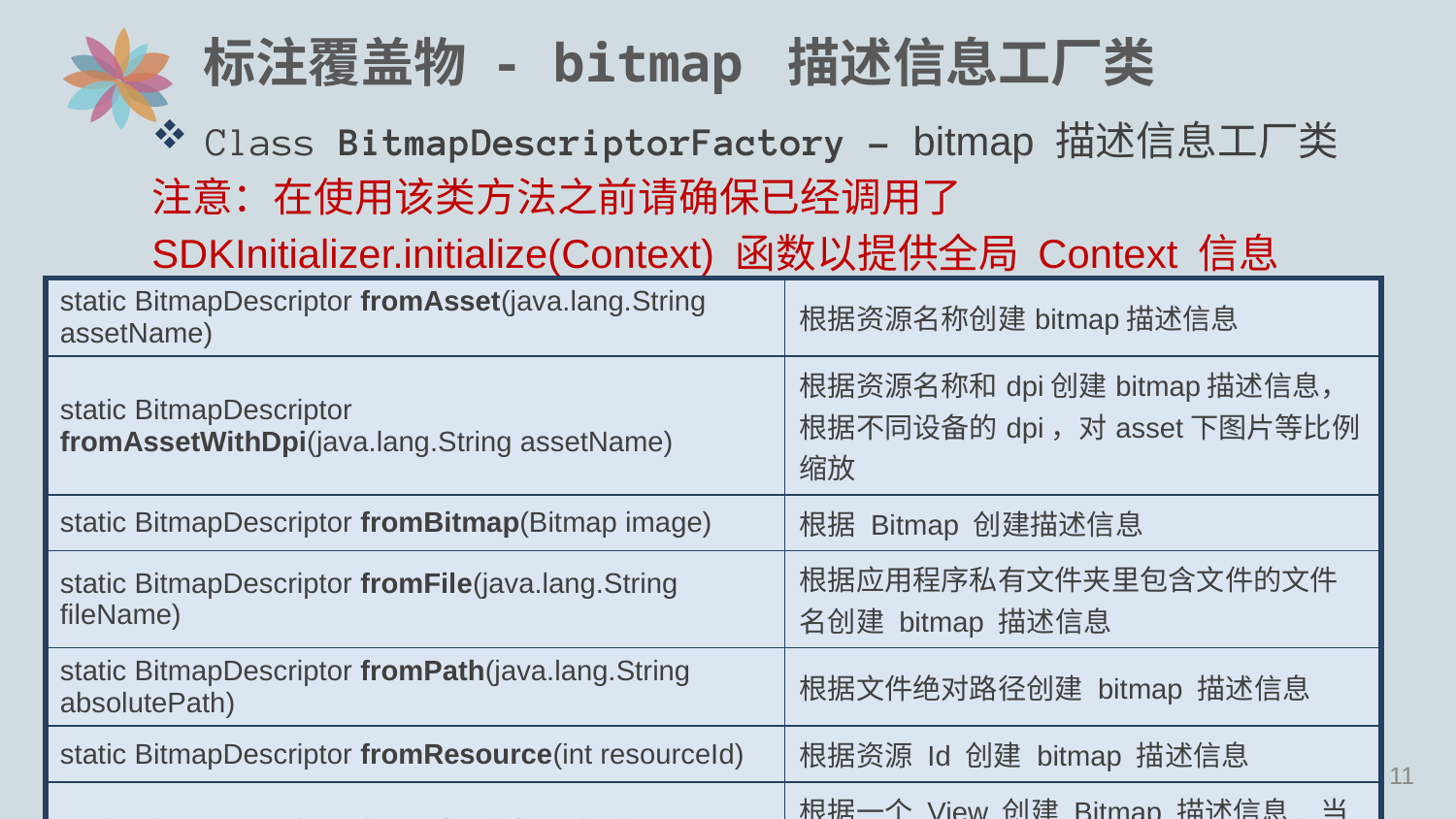

# 标注覆盖物 - bitmap 描述信息工厂类
Class BitmapDescriptorFactory - bitmap 描述信息工厂类
注意：在使用该类方法之前请确保已经调用了 SDKInitializer.initialize(Context) 函数以提供全局 Context 信息

| static BitmapDescriptor fromAsset(java.lang.String assetName) | 根据资源名称创建bitmap描述信息 |
| --- | --- |
| static BitmapDescriptor fromAssetWithDpi(java.lang.String assetName) | 根据资源名称和dpi创建bitmap描述信息，根据不同设备的dpi，对asset下图片等比例缩放 |
| static BitmapDescriptor fromBitmap(Bitmap image) | 根据 Bitmap 创建描述信息 |
| static BitmapDescriptor fromFile(java.lang.String fileName) | 根据应用程序私有文件夹里包含文件的文件名创建 bitmap 描述信息 |
| static BitmapDescriptor fromPath(java.lang.String absolutePath) | 根据文件绝对路径创建 bitmap 描述信息 |
| static BitmapDescriptor fromResource(int resourceId) | 根据资源 Id 创建 bitmap 描述信息 |
| static BitmapDescriptor fromView(View view) | 根据一个 View 创建 Bitmap 描述信息, 当 view 为 null 时返回 null |
11